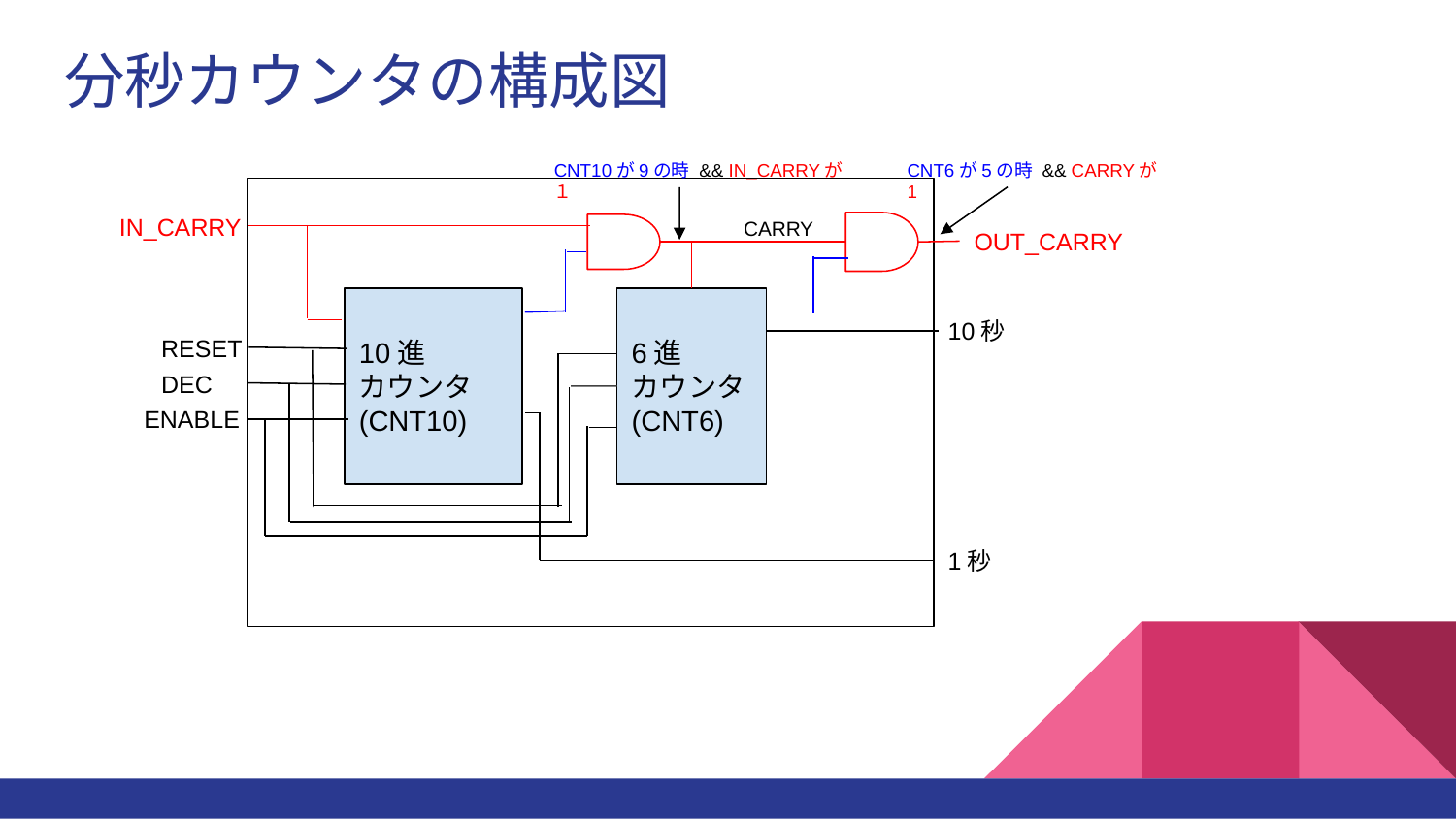

# 分秒カウンタの構成図

CNT10が9の時 && IN_CARRYが１
CNT6が5の時 && CARRYが1

IN_CARRY
CARRY
OUT_CARRY

10進
カウンタ(CNT10)
6進
カウンタ
(CNT6)
10秒
RESET
DEC
ENABLE
1秒